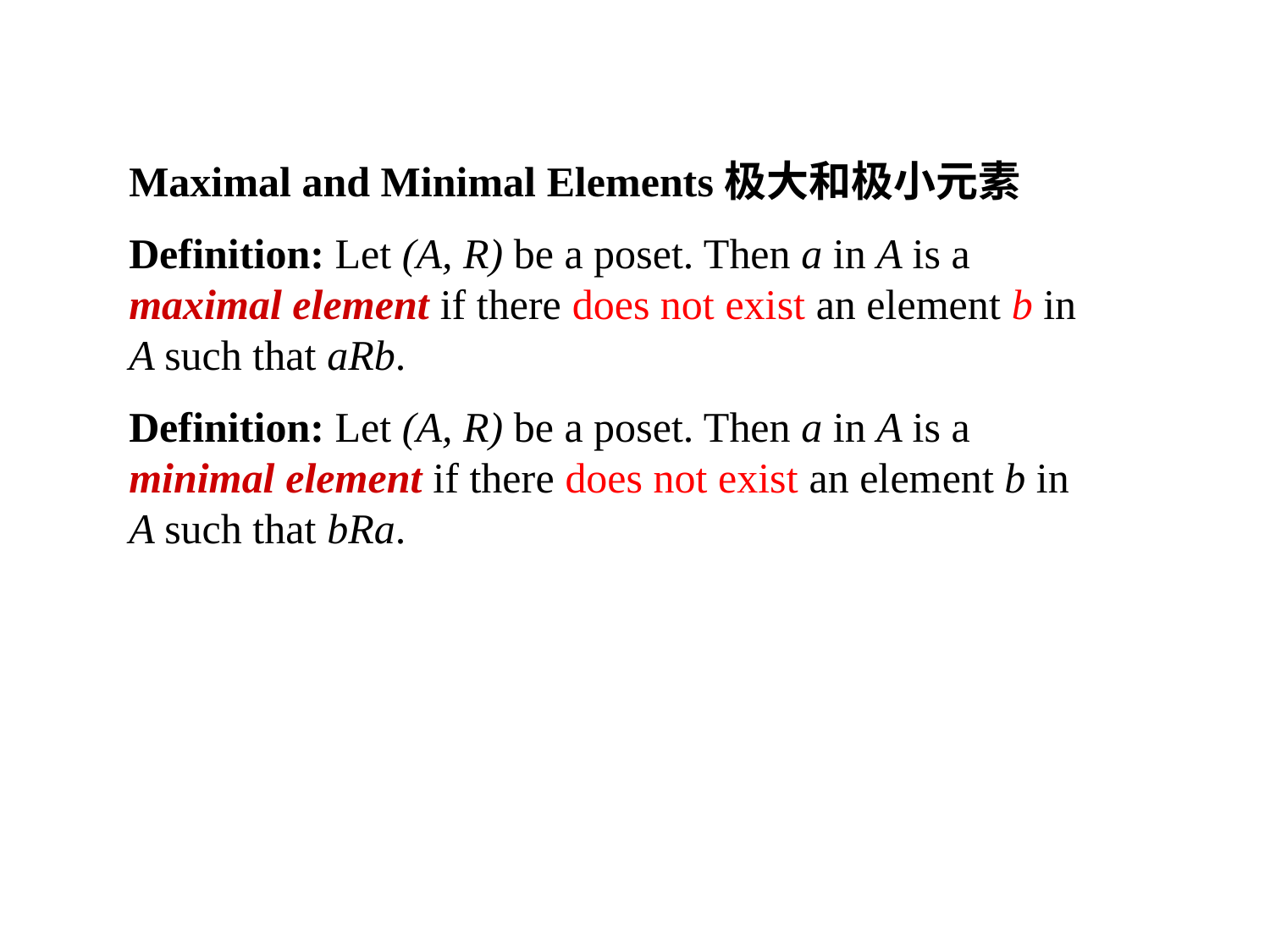

Maximal and Minimal Elements极大和极小元素
Definition: Let (A, R) be a poset. Then a in A is a maximal element if there does not exist an element b in A such that aRb.
Definition: Let (A, R) be a poset. Then a in A is a minimal element if there does not exist an element b in A such that bRa.